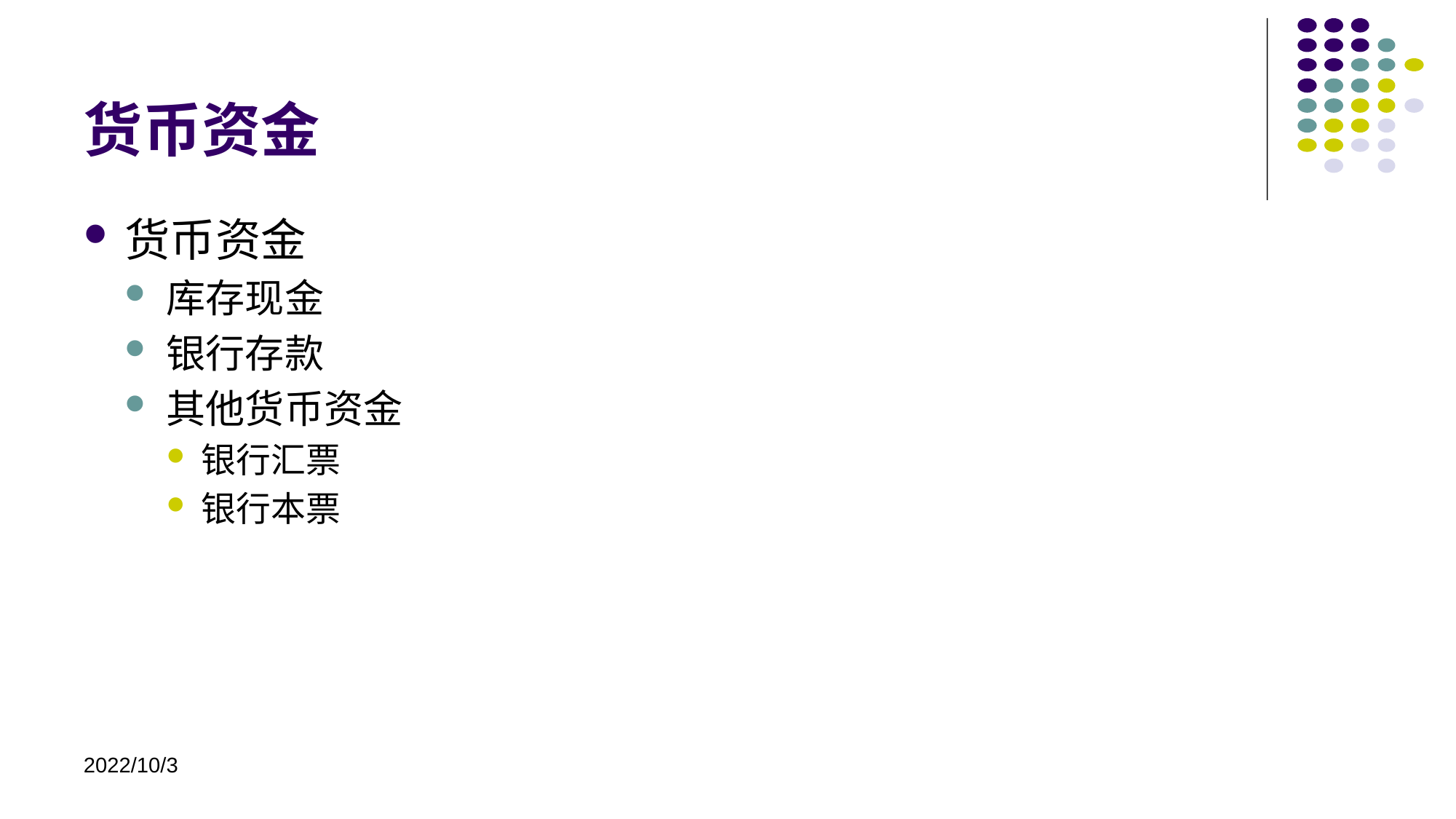

# 货币资金
货币资金
库存现金
银行存款
其他货币资金
银行汇票
银行本票

2022/10/3